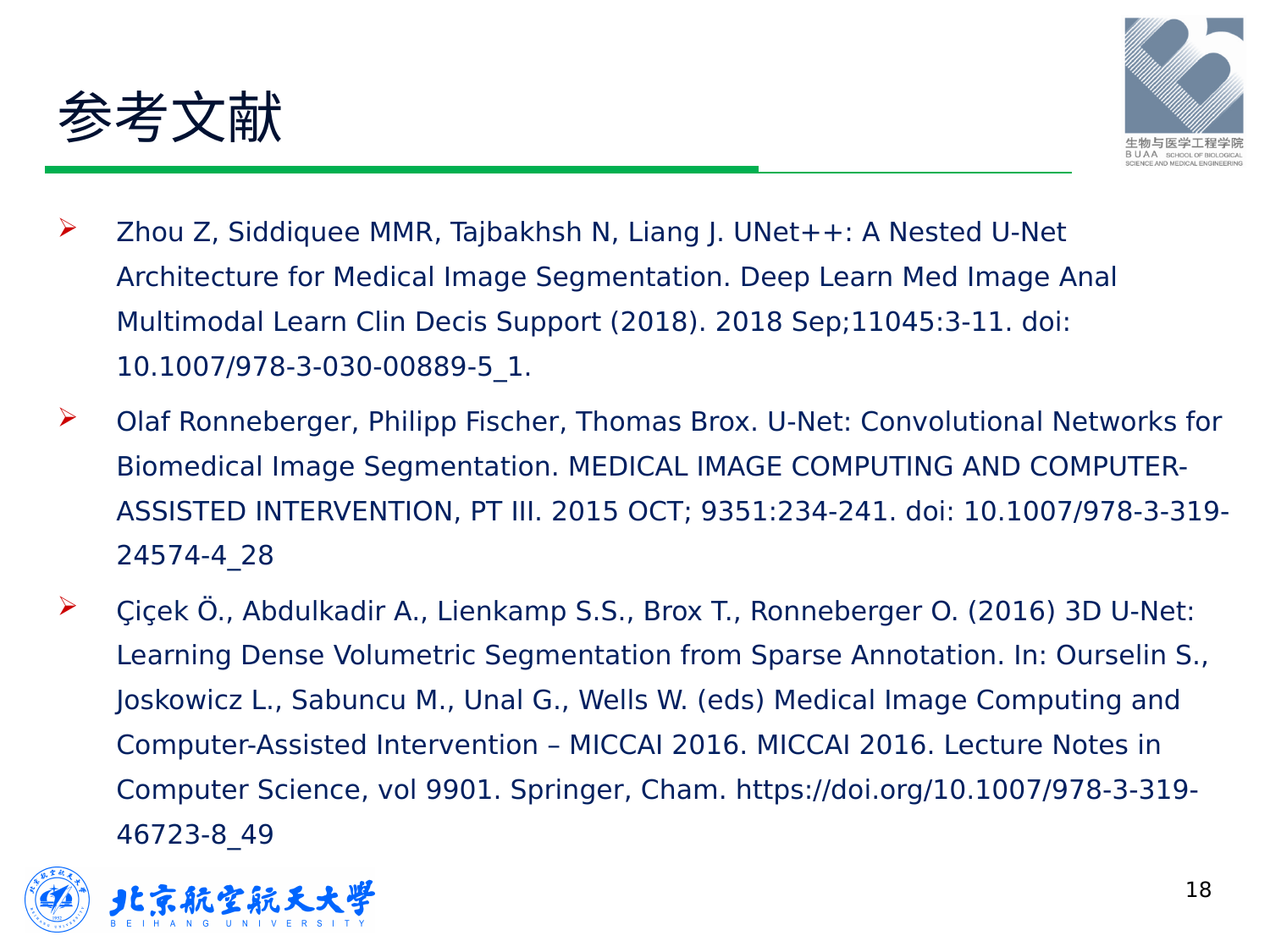

# 参考文献
Zhou Z, Siddiquee MMR, Tajbakhsh N, Liang J. UNet++: A Nested U-Net Architecture for Medical Image Segmentation. Deep Learn Med Image Anal Multimodal Learn Clin Decis Support (2018). 2018 Sep;11045:3-11. doi: 10.1007/978-3-030-00889-5_1.
Olaf Ronneberger, Philipp Fischer, Thomas Brox. U-Net: Convolutional Networks for Biomedical Image Segmentation. MEDICAL IMAGE COMPUTING AND COMPUTER-ASSISTED INTERVENTION, PT III. 2015 OCT; 9351:234-241. doi: 10.1007/978-3-319-24574-4_28
Çiçek Ö., Abdulkadir A., Lienkamp S.S., Brox T., Ronneberger O. (2016) 3D U-Net: Learning Dense Volumetric Segmentation from Sparse Annotation. In: Ourselin S., Joskowicz L., Sabuncu M., Unal G., Wells W. (eds) Medical Image Computing and Computer-Assisted Intervention – MICCAI 2016. MICCAI 2016. Lecture Notes in Computer Science, vol 9901. Springer, Cham. https://doi.org/10.1007/978-3-319-46723-8_49
18